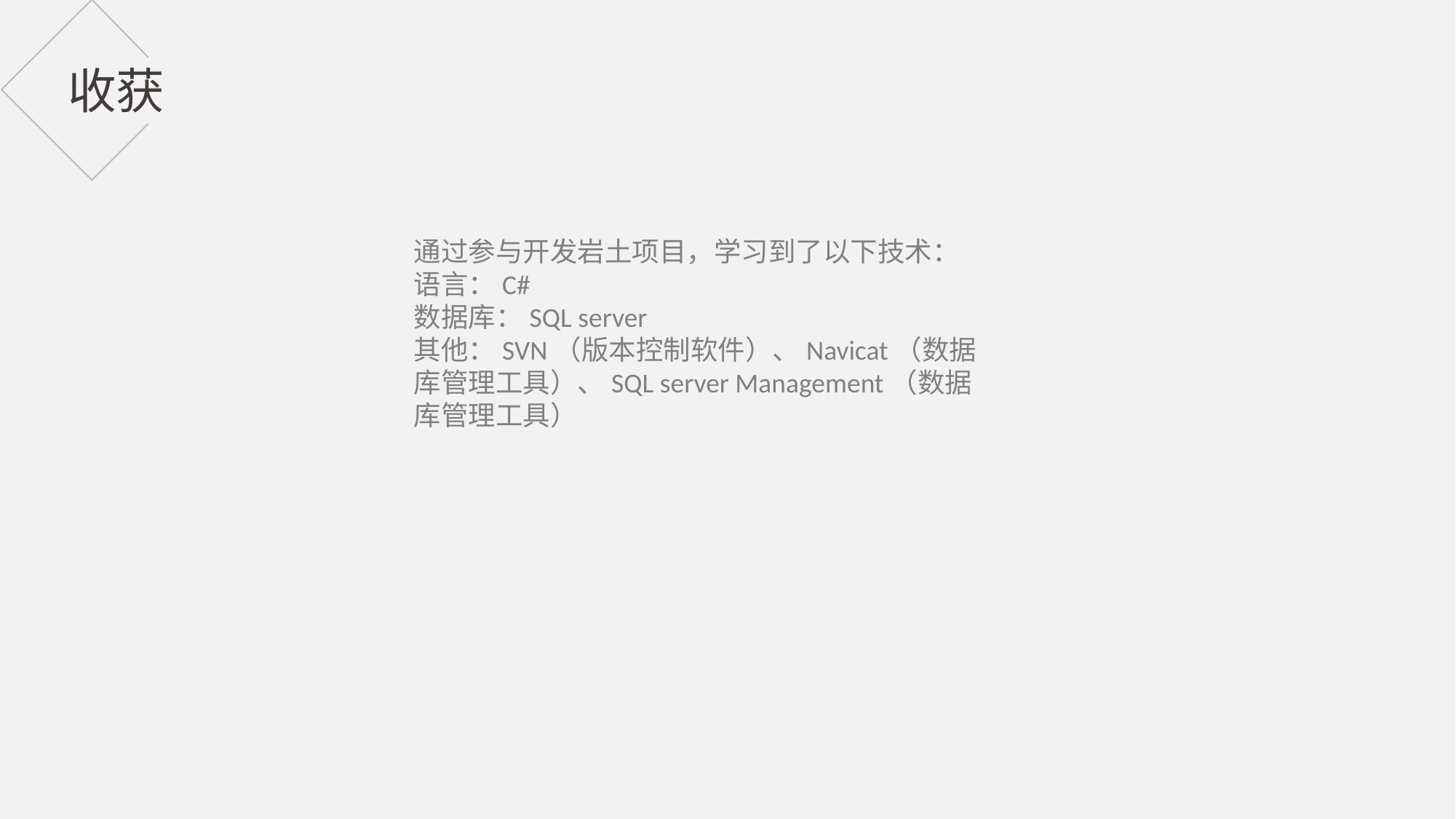

收获
通过参与开发岩土项目，学习到了以下技术：
语言：C#
数据库：SQL server
其他：SVN（版本控制软件）、Navicat（数据库管理工具）、SQL server Management（数据库管理工具）